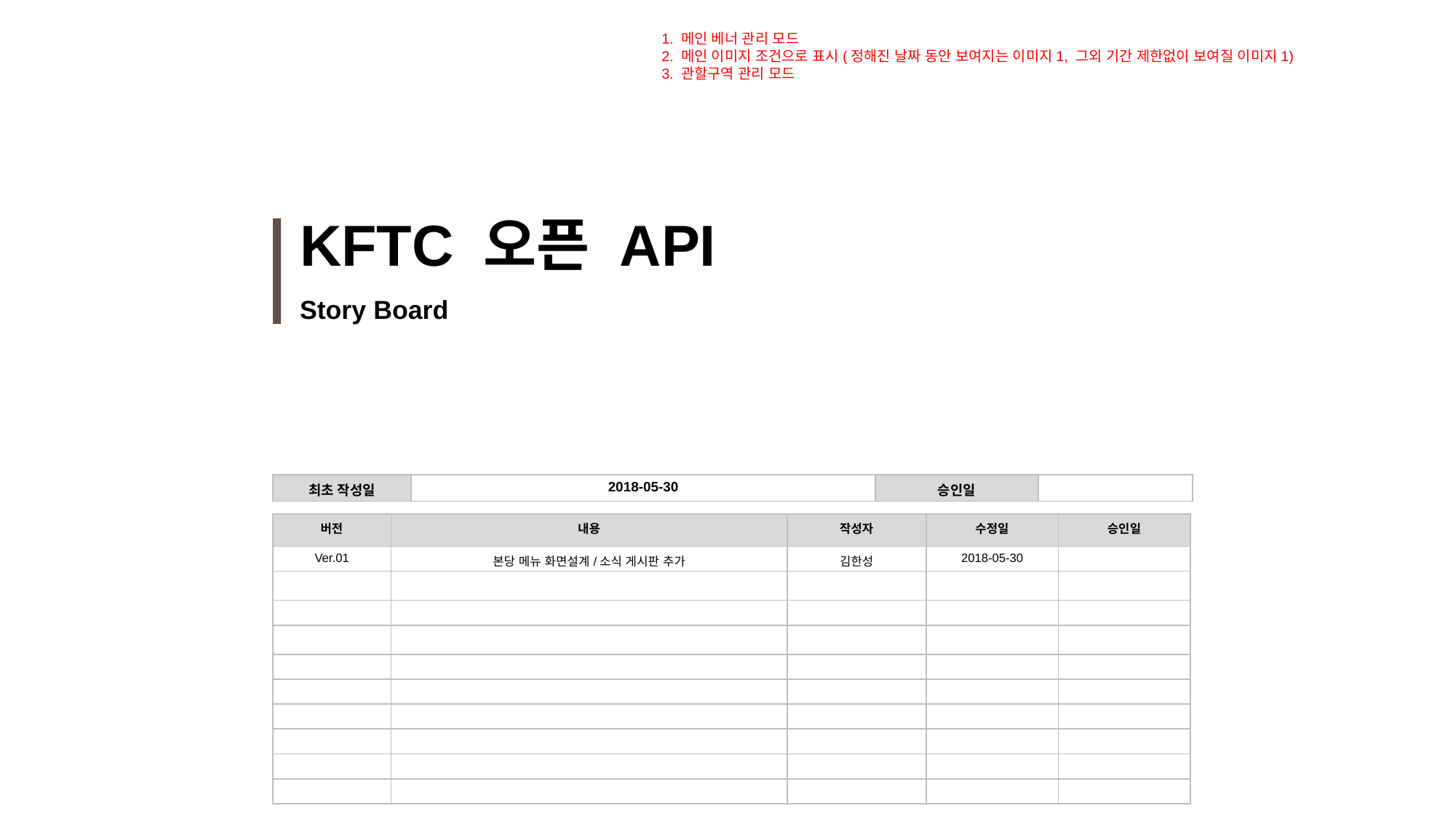

1. 메인 베너 관리 모드
2. 메인 이미지 조건으로 표시(정해진 날짜 동안 보여지는 이미지1, 그외 기간 제한없이 보여질 이미지1)
3. 관할구역 관리 모드
KFTC 오픈 API

Story Board
| 최초 작성일 | 2018-05-30 | 승인일 |  |
| --- | --- | --- | --- |
| 버전 | 내용 | 작성자 | 수정일 | 승인일 |
| --- | --- | --- | --- | --- |
| Ver.01 | 본당 메뉴 화면설계/소식 게시판 추가 | 김한성 | 2018-05-30 |  |
|  |  |  |  |  |
|  |  |  |  |  |
|  |  |  |  |  |
|  |  |  |  |  |
|  |  |  |  |  |
|  |  |  |  |  |
|  |  |  |  |  |
|  |  |  |  |  |
|  |  |  |  |  |